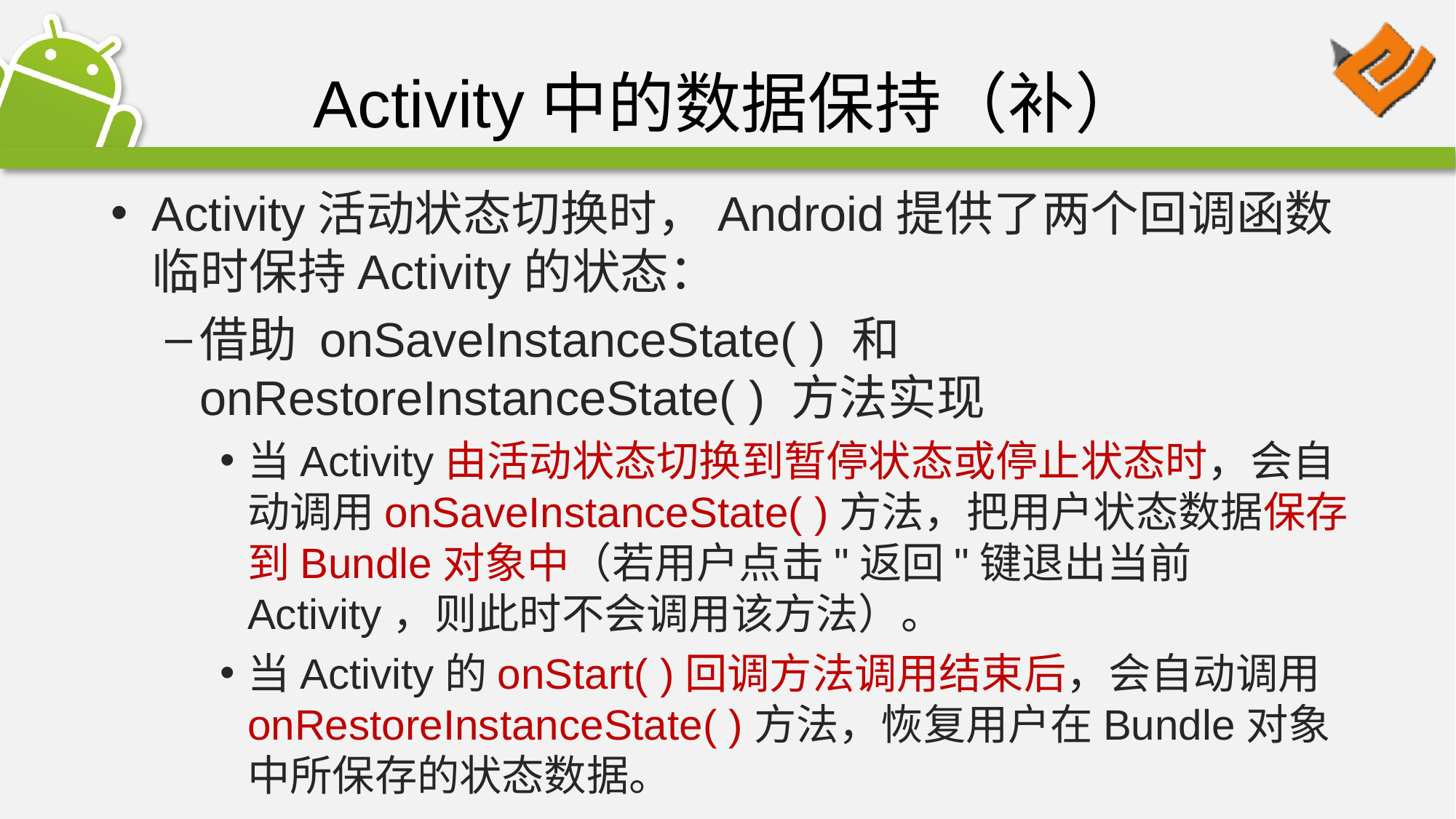

# Activity中的数据保持（补）
Activity活动状态切换时，Android提供了两个回调函数临时保持Activity的状态：
借助 onSaveInstanceState( ) 和 onRestoreInstanceState( ) 方法实现
当Activity由活动状态切换到暂停状态或停止状态时，会自动调用onSaveInstanceState( )方法，把用户状态数据保存到Bundle对象中（若用户点击"返回"键退出当前Activity，则此时不会调用该方法）。
当Activity的onStart( )回调方法调用结束后，会自动调用onRestoreInstanceState( )方法，恢复用户在Bundle对象中所保存的状态数据。